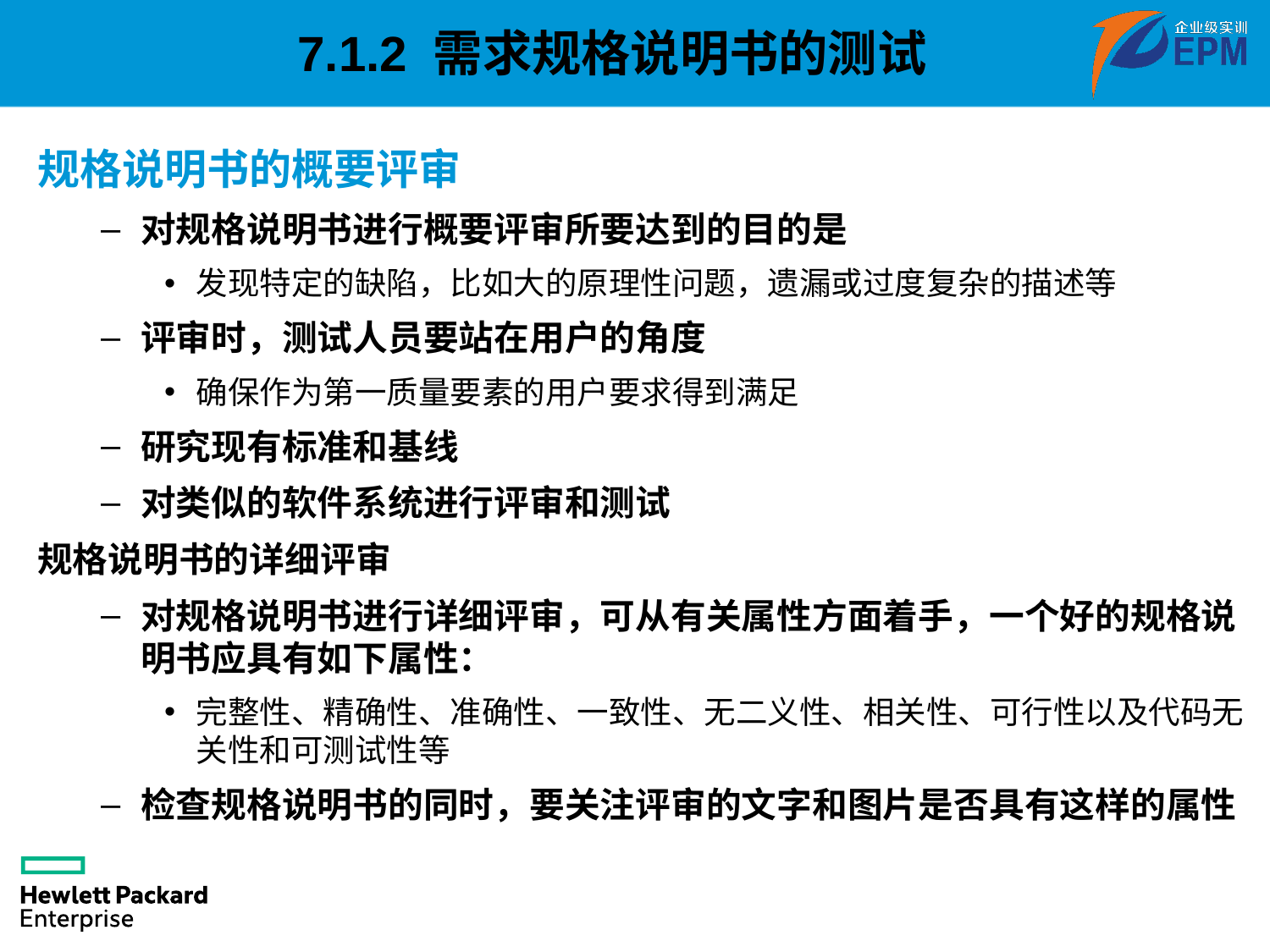

# 7.1.2 需求规格说明书的测试
规格说明书的概要评审
对规格说明书进行概要评审所要达到的目的是
发现特定的缺陷，比如大的原理性问题，遗漏或过度复杂的描述等
评审时，测试人员要站在用户的角度
确保作为第一质量要素的用户要求得到满足
研究现有标准和基线
对类似的软件系统进行评审和测试
规格说明书的详细评审
对规格说明书进行详细评审，可从有关属性方面着手，一个好的规格说明书应具有如下属性：
完整性、精确性、准确性、一致性、无二义性、相关性、可行性以及代码无关性和可测试性等
检查规格说明书的同时，要关注评审的文字和图片是否具有这样的属性